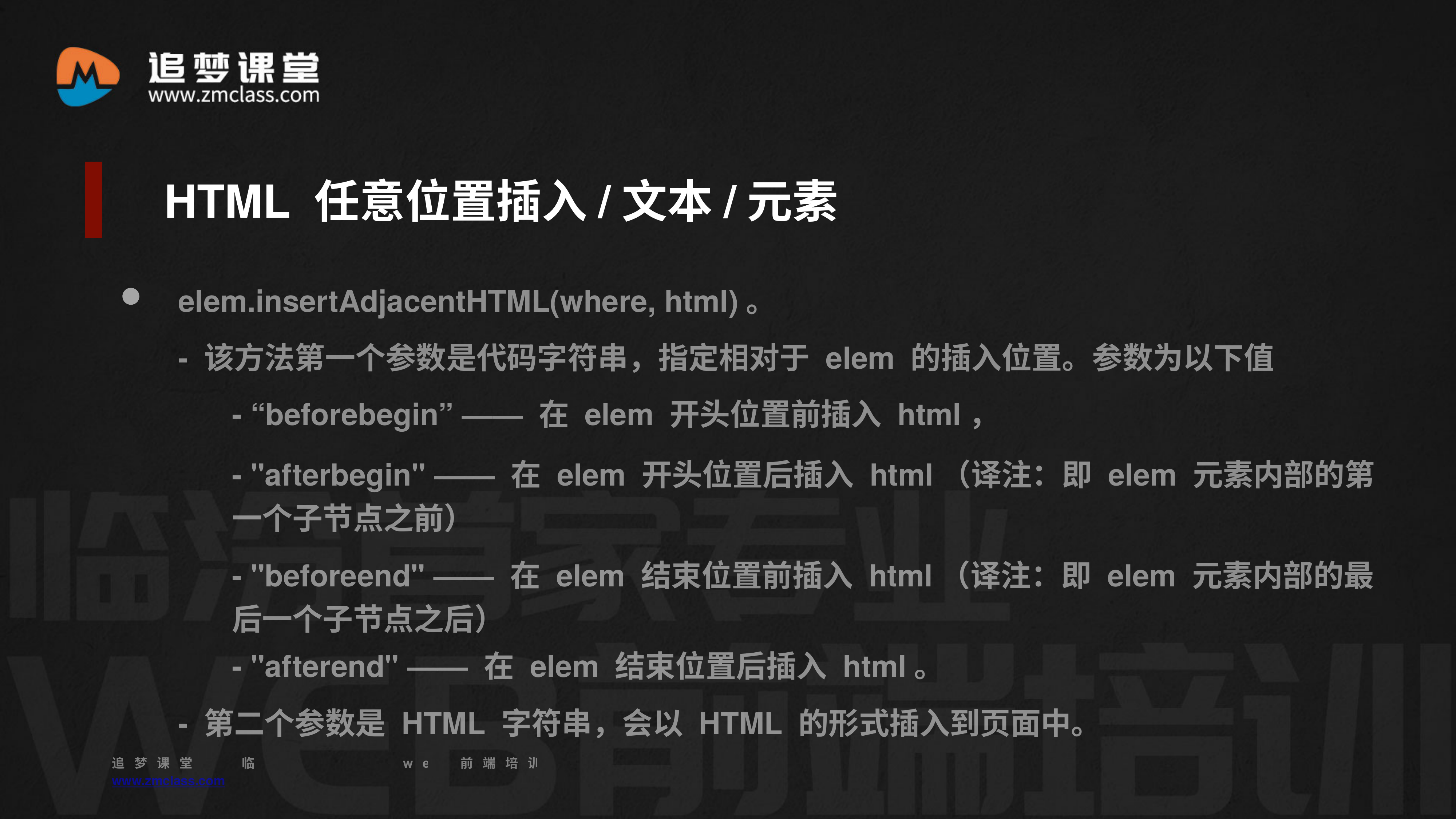

HTML 任意位置插入/文本/元素
elem.insertAdjacentHTML(where, html)。

- 该方法第一个参数是代码字符串，指定相对于 elem 的插入位置。参数为以下值
- “beforebegin” —— 在 elem 开头位置前插入 html，
- "afterbegin" —— 在 elem 开头位置后插入 html（译注：即 elem 元素内部的第一个子节点之前）
- "beforeend" —— 在 elem 结束位置前插入 html（译注：即 elem 元素内部的最后一个子节点之后）
- "afterend" —— 在 elem 结束位置后插入 html。
- 第二个参数是 HTML 字符串，会以 HTML 的形式插入到页面中。
追梦课堂   临汾首家专业的web前端培训机构                                                          www.zmclass.com
15